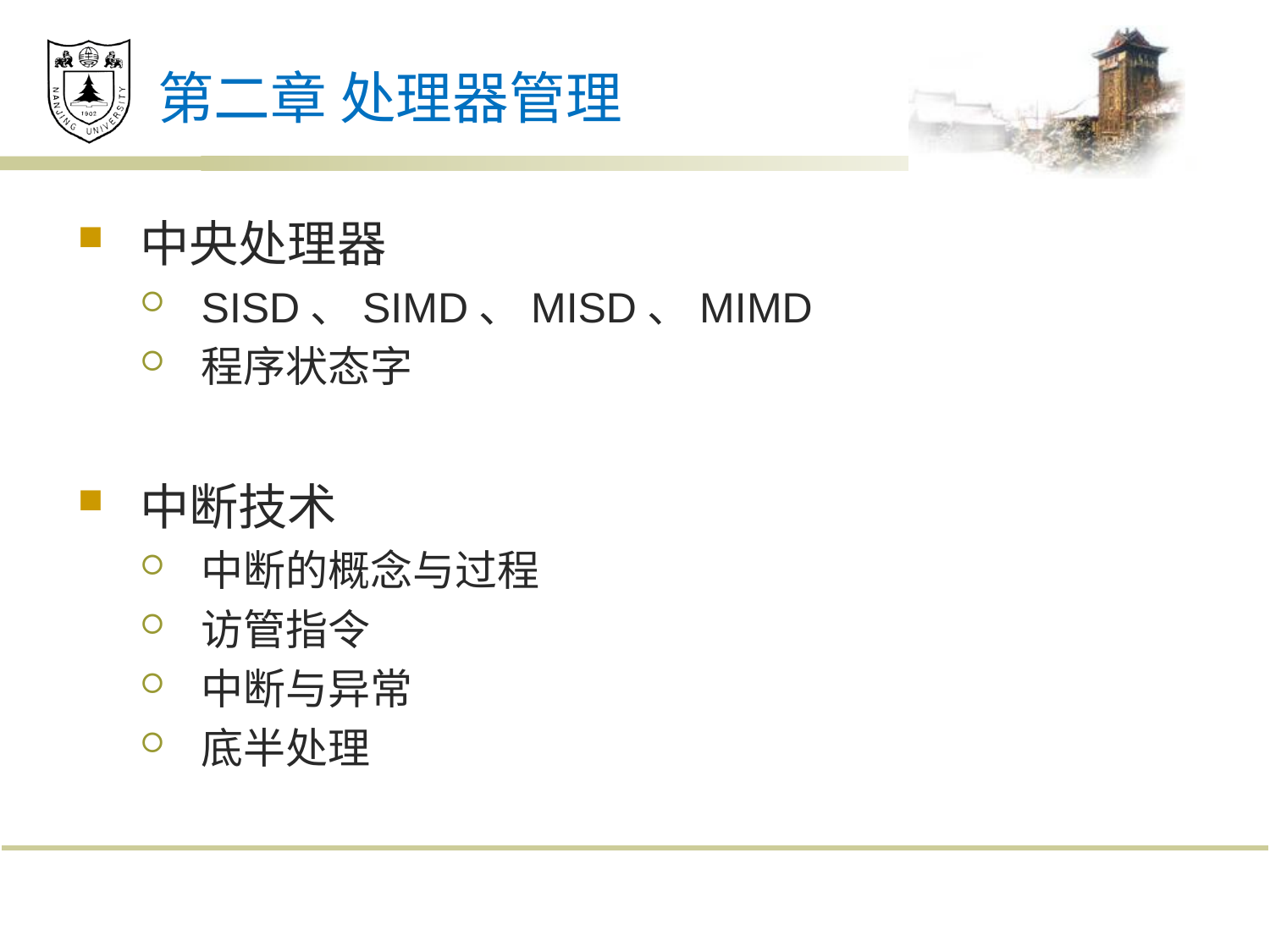

# 第二章 处理器管理
中央处理器
SISD、SIMD、MISD、MIMD
程序状态字

中断技术
中断的概念与过程
访管指令
中断与异常
底半处理